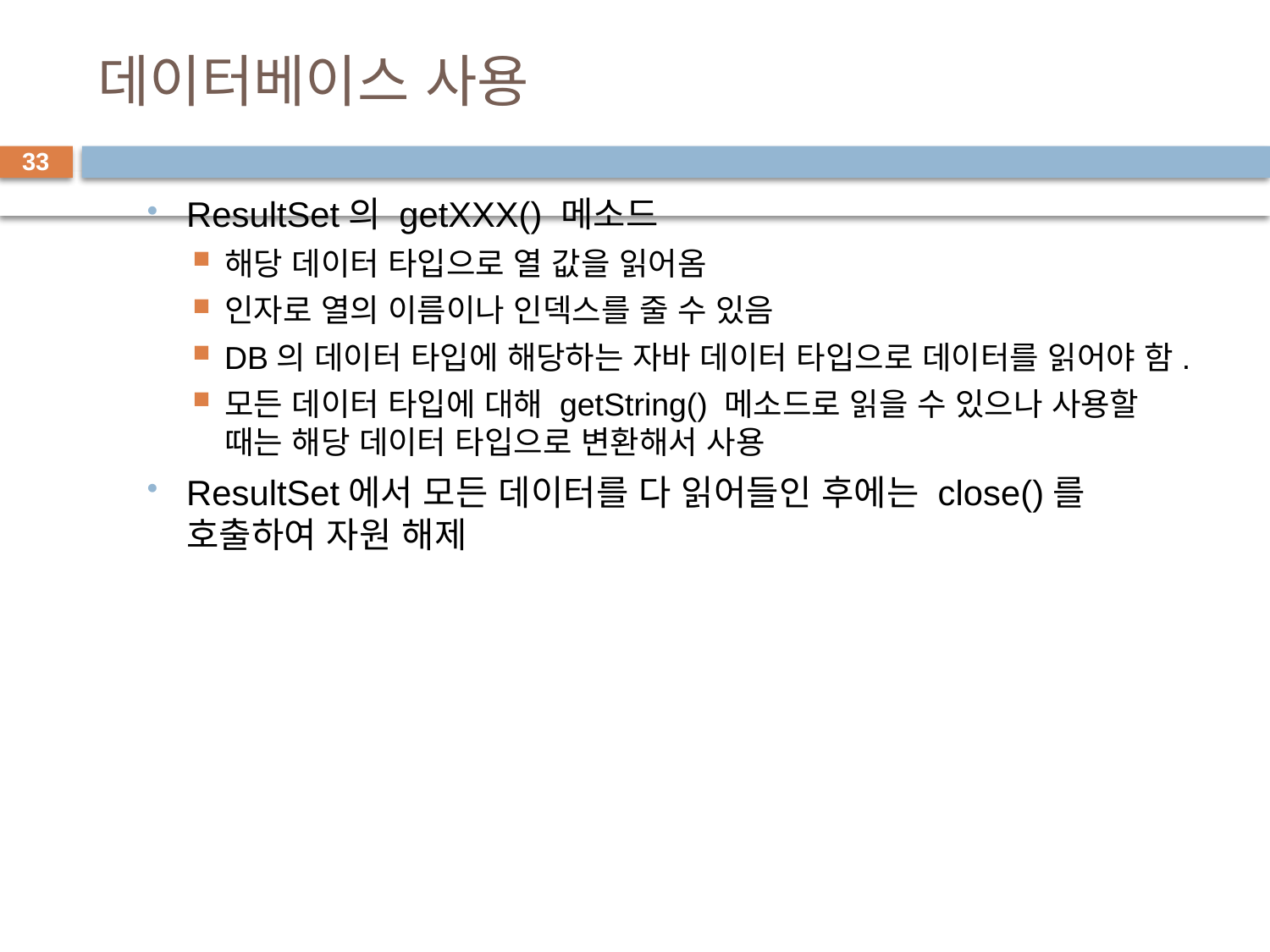

# 데이터베이스 사용
33
ResultSet의 getXXX() 메소드
해당 데이터 타입으로 열 값을 읽어옴
인자로 열의 이름이나 인덱스를 줄 수 있음
DB의 데이터 타입에 해당하는 자바 데이터 타입으로 데이터를 읽어야 함.
모든 데이터 타입에 대해 getString() 메소드로 읽을 수 있으나 사용할 때는 해당 데이터 타입으로 변환해서 사용
ResultSet에서 모든 데이터를 다 읽어들인 후에는 close()를 호출하여 자원 해제